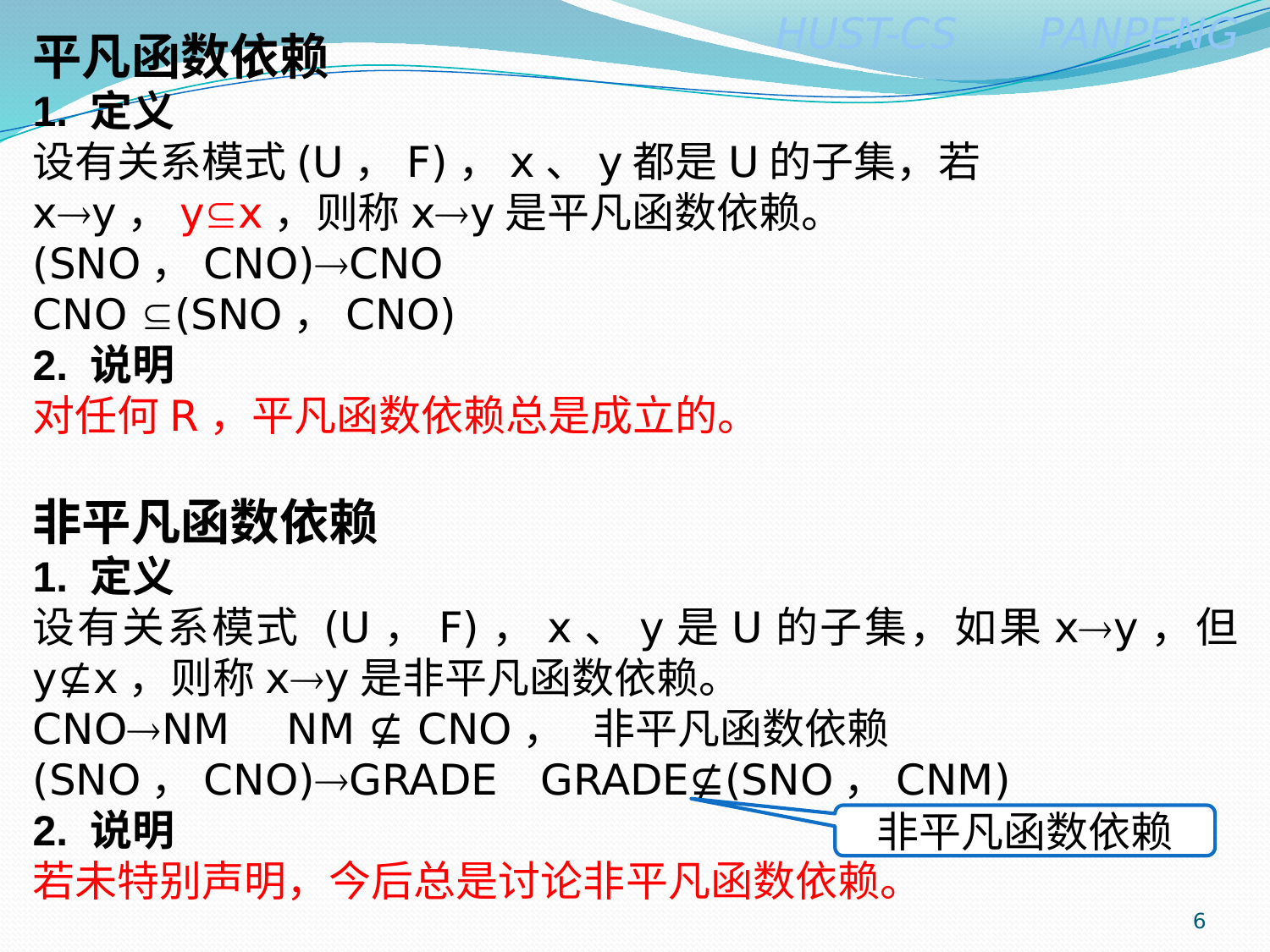

平凡函数依赖
1. 定义
设有关系模式(U，F)，x、y都是U的子集，若x→y，y⊆x，则称x→y是平凡函数依赖。
(SNO，CNO)→CNO
CNO ⊆(SNO，CNO)
2. 说明
对任何R，平凡函数依赖总是成立的。

非平凡函数依赖
1. 定义
设有关系模式 (U，F)，x、y是U的子集，如果x→y，但y⊈x，则称x→y是非平凡函数依赖。
CNO→NM	NM ⊈ CNO，   非平凡函数依赖
(SNO，CNO)→GRADE	GRADE⊈(SNO，CNM)
2. 说明
若未特别声明，今后总是讨论非平凡函数依赖。

非平凡函数依赖
6